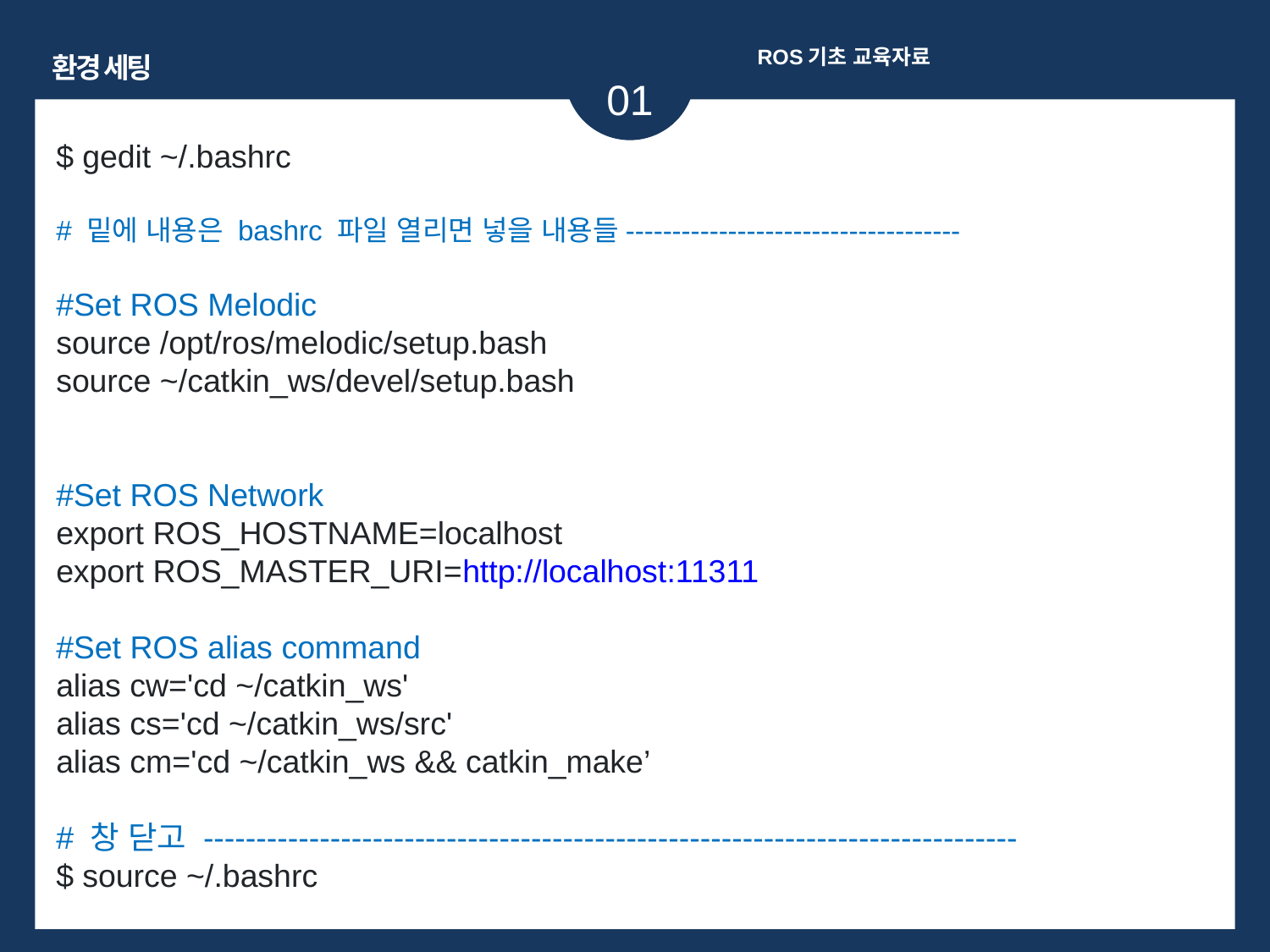

ROS기초 교육자료
환경 세팅
01

$ gedit ~/.bashrc

# 밑에 내용은 bashrc 파일 열리면 넣을 내용들------------------------------------ #Set ROS Melodic
source /opt/ros/melodic/setup.bash
source ~/catkin_ws/devel/setup.bash
#Set ROS Network
export ROS_HOSTNAME=localhost
export ROS_MASTER_URI=http://localhost:11311
#Set ROS alias command
alias cw='cd ~/catkin_ws'
alias cs='cd ~/catkin_ws/src'
alias cm='cd ~/catkin_ws && catkin_make’

# 창 닫고 -----------------------------------------------------------------------------
$ source ~/.bashrc